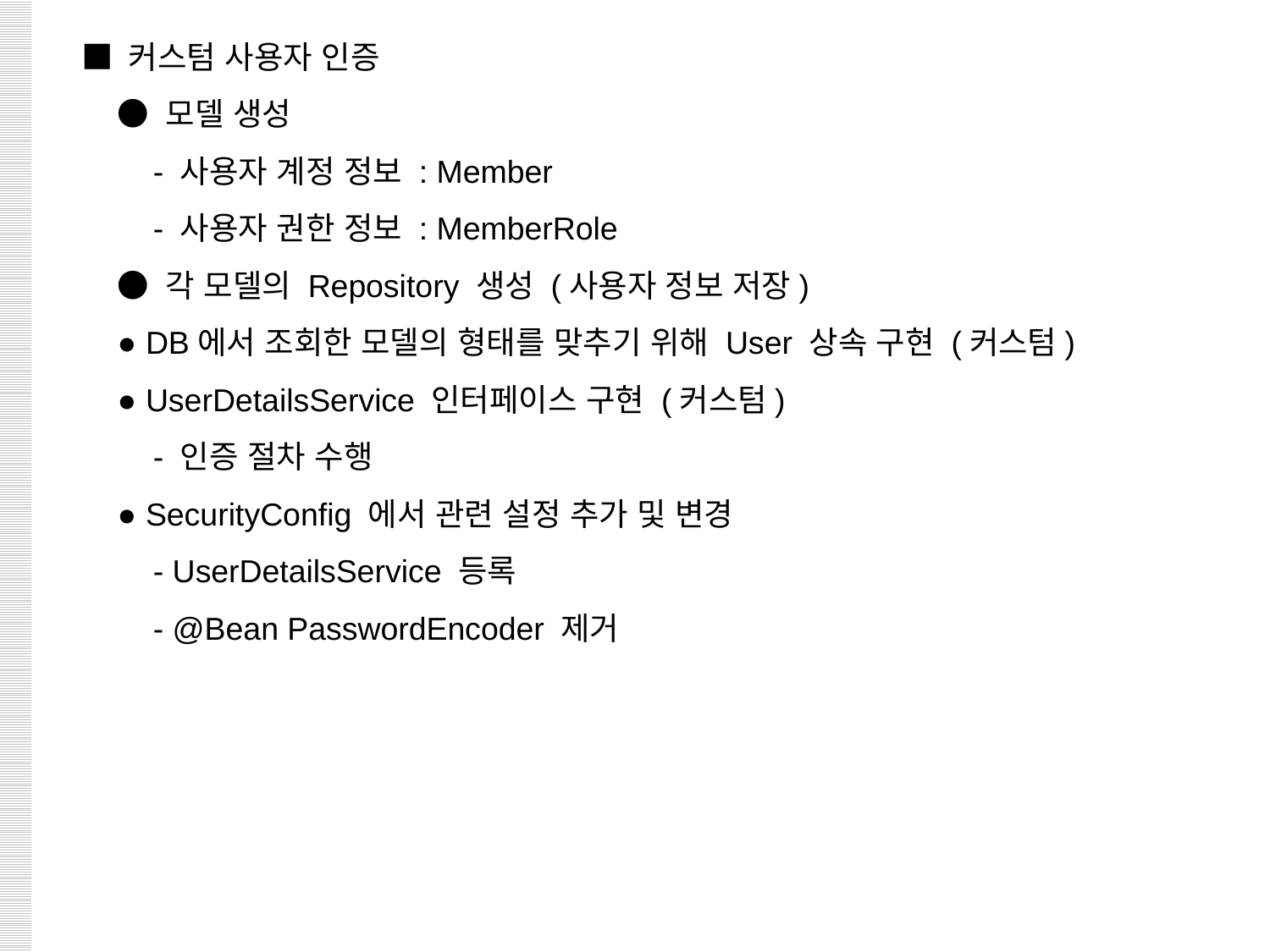

■ 커스텀 사용자 인증
    ● 모델 생성
        - 사용자 계정 정보 : Member
        - 사용자 권한 정보 : MemberRole
    ● 각 모델의 Repository 생성 (사용자 정보 저장)
    ● DB에서 조회한 모델의 형태를 맞추기 위해 User 상속 구현 (커스텀)
    ● UserDetailsService 인터페이스 구현 (커스텀)
        - 인증 절차 수행
    ● SecurityConfig 에서 관련 설정 추가 및 변경
        - UserDetailsService 등록
        - @Bean PasswordEncoder 제거